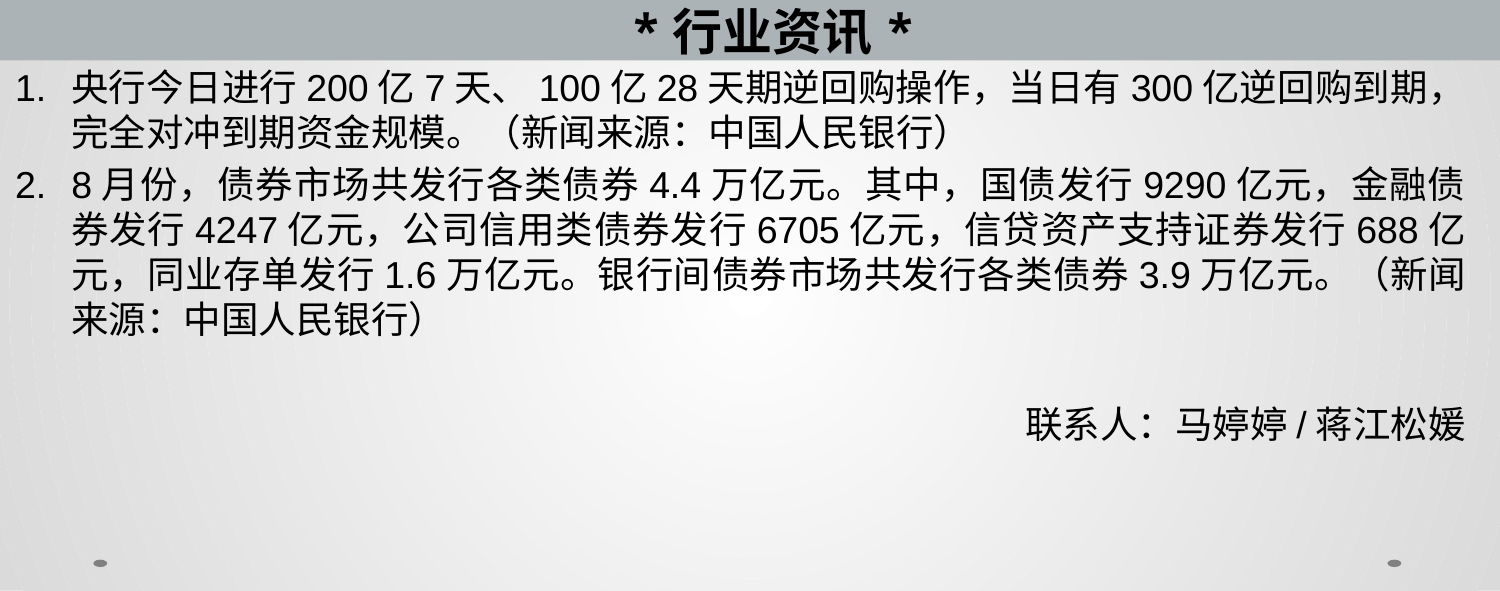

*行业资讯*
央行今日进行200亿7天、100亿28天期逆回购操作，当日有300亿逆回购到期，完全对冲到期资金规模。（新闻来源：中国人民银行）
8月份，债券市场共发行各类债券4.4万亿元。其中，国债发行9290亿元，金融债券发行4247亿元，公司信用类债券发行6705亿元，信贷资产支持证券发行688亿元，同业存单发行1.6万亿元。银行间债券市场共发行各类债券3.9万亿元。（新闻来源：中国人民银行）

联系人：马婷婷/蒋江松媛